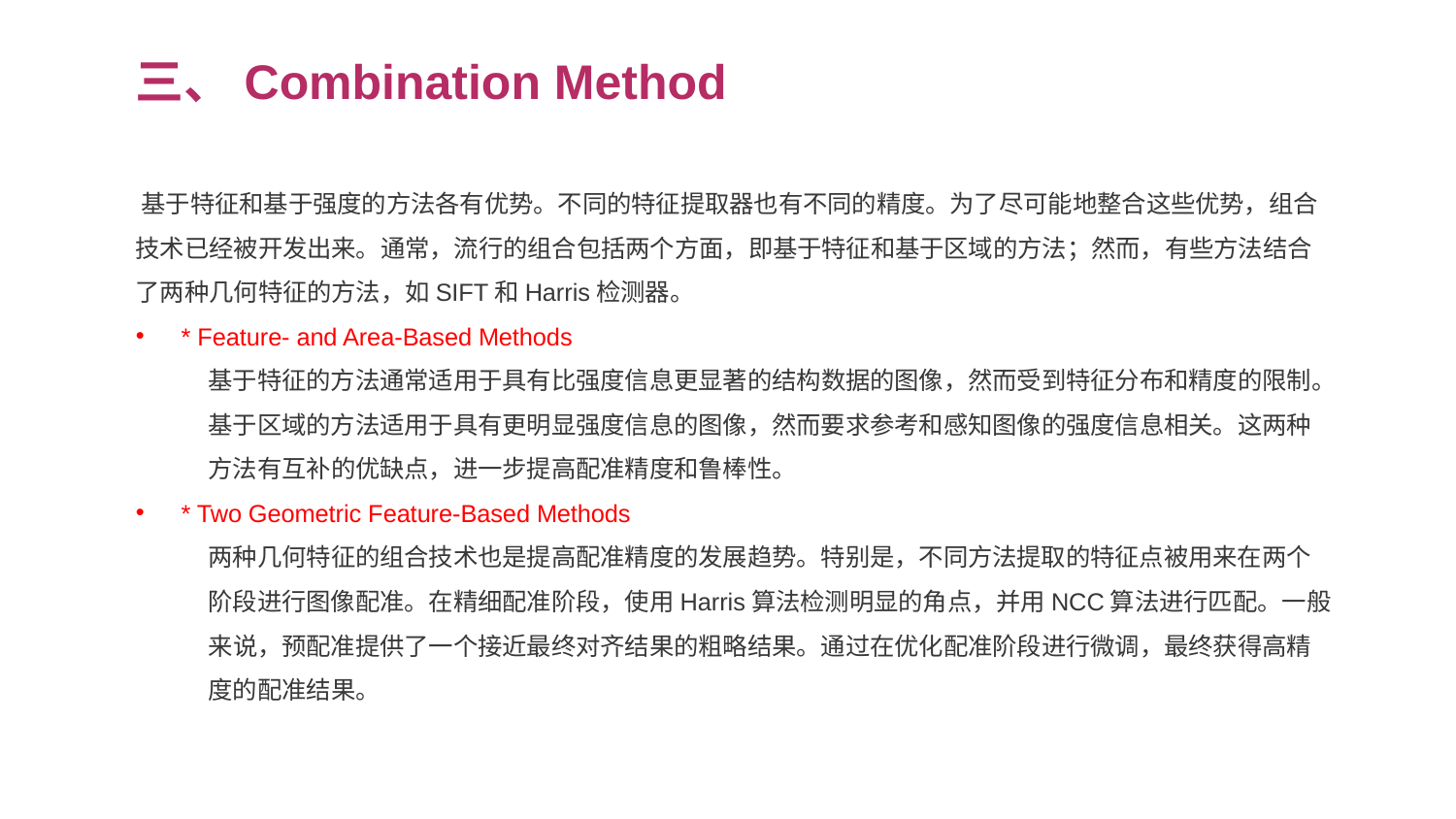

三、Combination Method
​基于特征和基于强度的方法各有优势。不同的特征提取器也有不同的精度。为了尽可能地整合这些优势，组合技术已经被开发出来。通常，流行的组合包括两个方面，即基于特征和基于区域的方法；然而，有些方法结合了两种几何特征的方法，如SIFT和Harris检测器。
* Feature- and Area-Based Methods
基于特征的方法通常适用于具有比强度信息更显著的结构数据的图像，然而受到特征分布和精度的限制。基于区域的方法适用于具有更明显强度信息的图像，然而要求参考和感知图像的强度信息相关。这两种方法有互补的优缺点，进一步提高配准精度和鲁棒性。
* Two Geometric Feature-Based Methods
两种几何特征的组合技术也是提高配准精度的发展趋势。特别是，不同方法提取的特征点被用来在两个阶段进行图像配准。在精细配准阶段，使用Harris算法检测明显的角点，并用NCC算法进行匹配。一般来说，预配准提供了一个接近最终对齐结果的粗略结果。通过在优化配准阶段进行微调，最终获得高精度的配准结果。